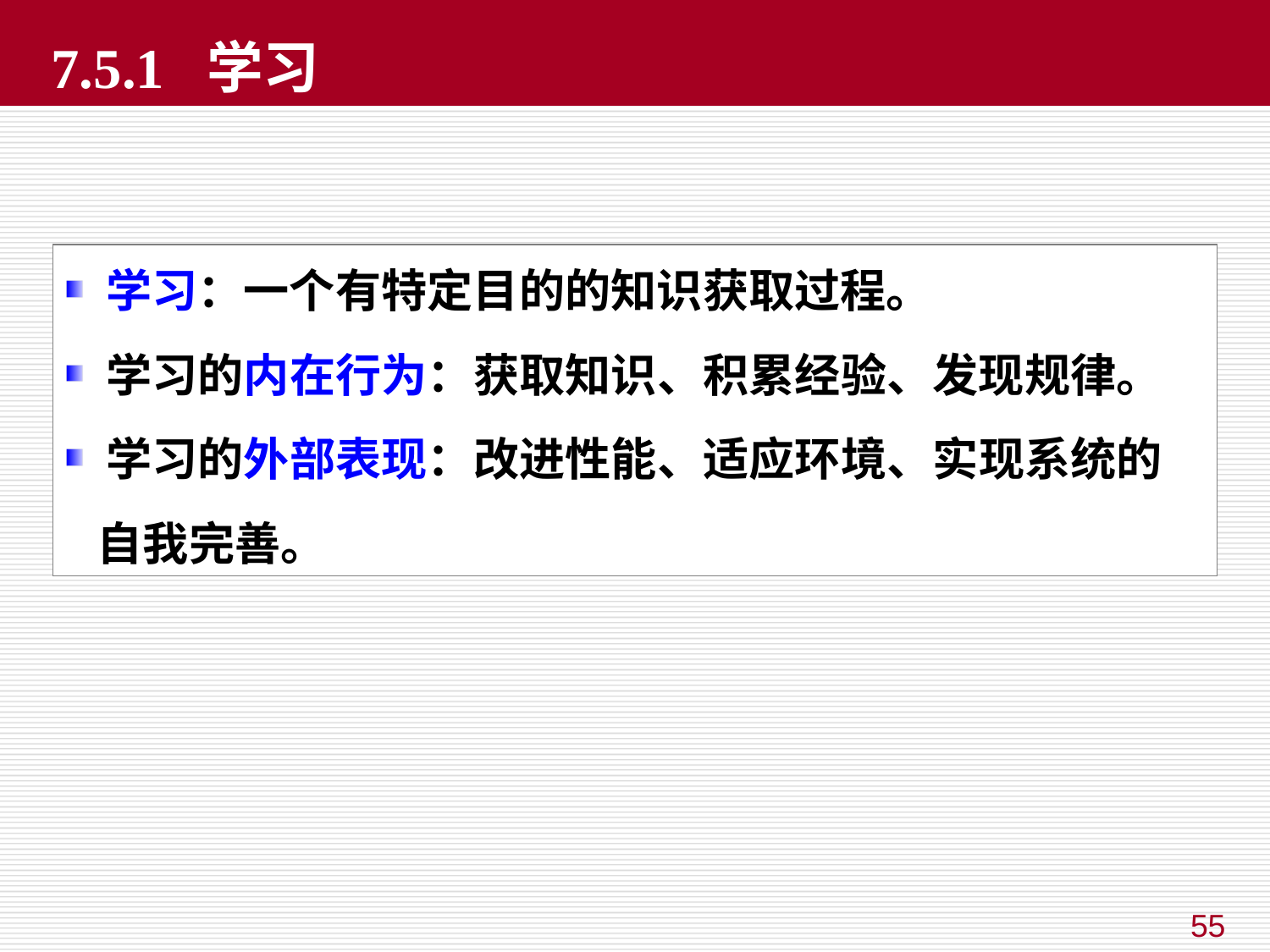

# 7.5.1  学习
 学习：一个有特定目的的知识获取过程。
 学习的内在行为：获取知识、积累经验、发现规律。
 学习的外部表现：改进性能、适应环境、实现系统的
  自我完善。
55